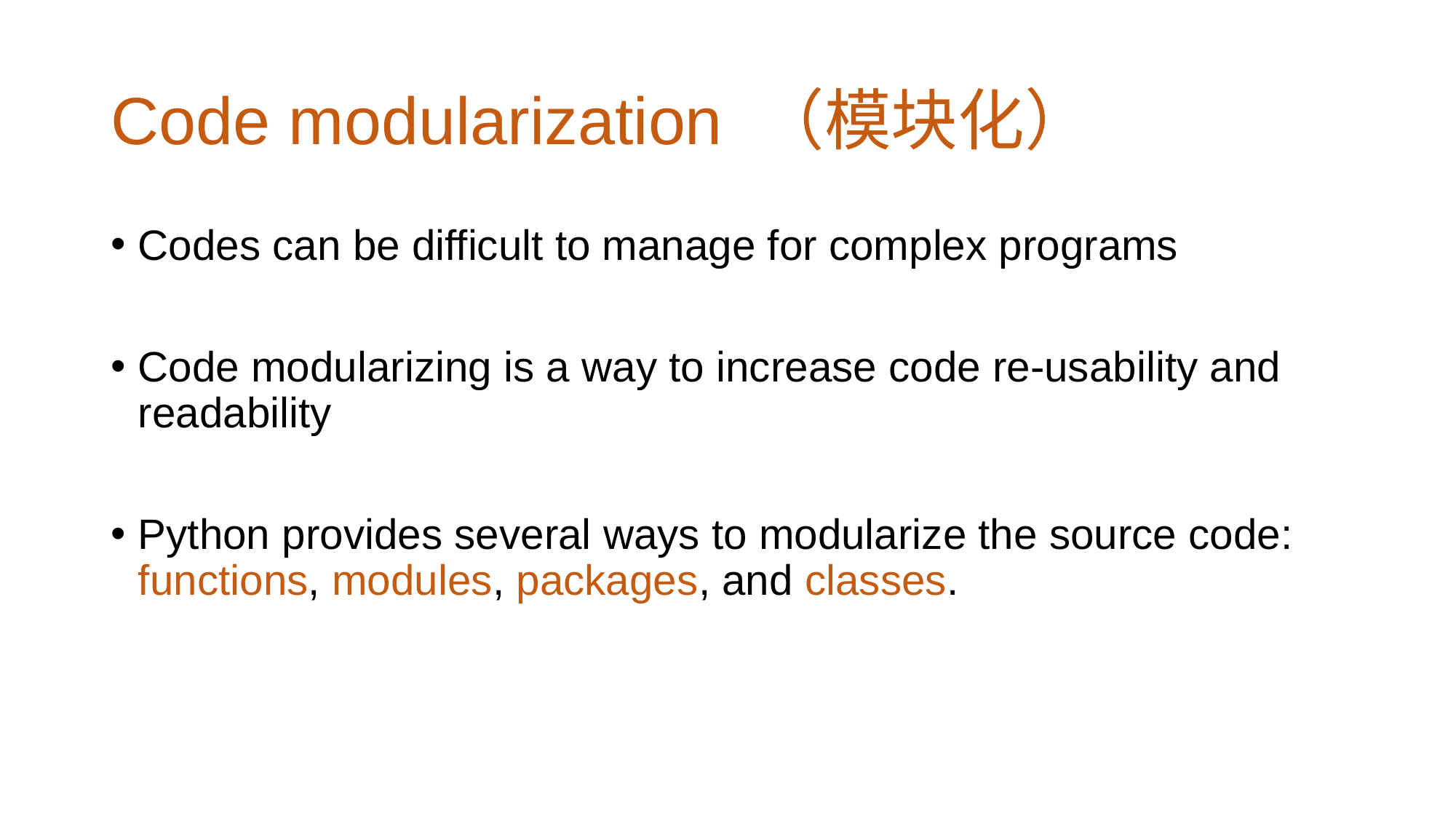

# Code modularization （模块化）
Codes can be difficult to manage for complex programs

Code modularizing is a way to increase code re-usability and readability

Python provides several ways to modularize the source code: functions, modules, packages, and classes.